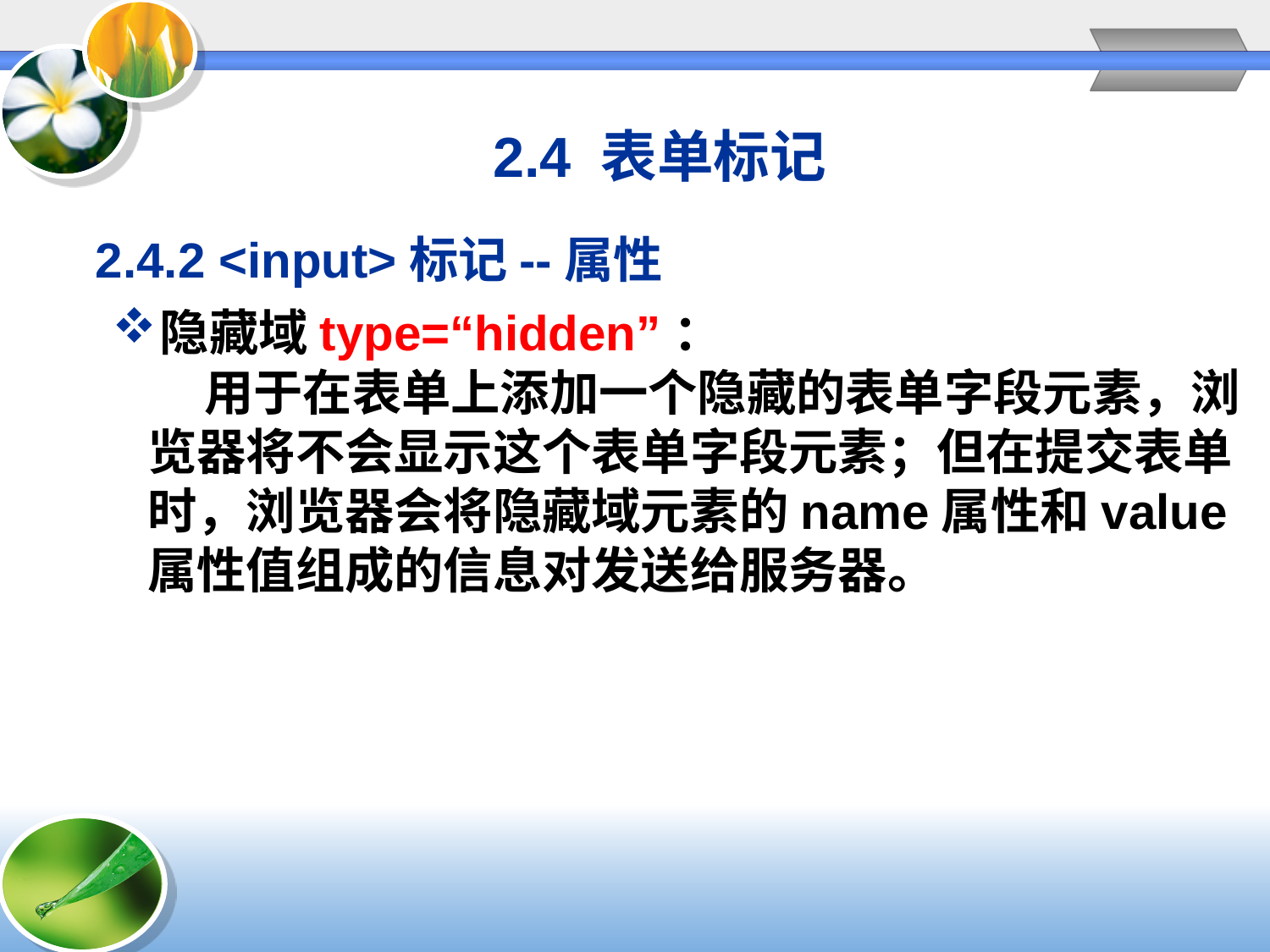

# 2.4 表单标记
2.4.2 <input>标记--属性

    用于在表单上添加一个隐藏的表单字段元素，浏览器将不会显示这个表单字段元素；但在提交表单时，浏览器会将隐藏域元素的name属性和value属性值组成的信息对发送给服务器。

隐藏域type=“hidden”：